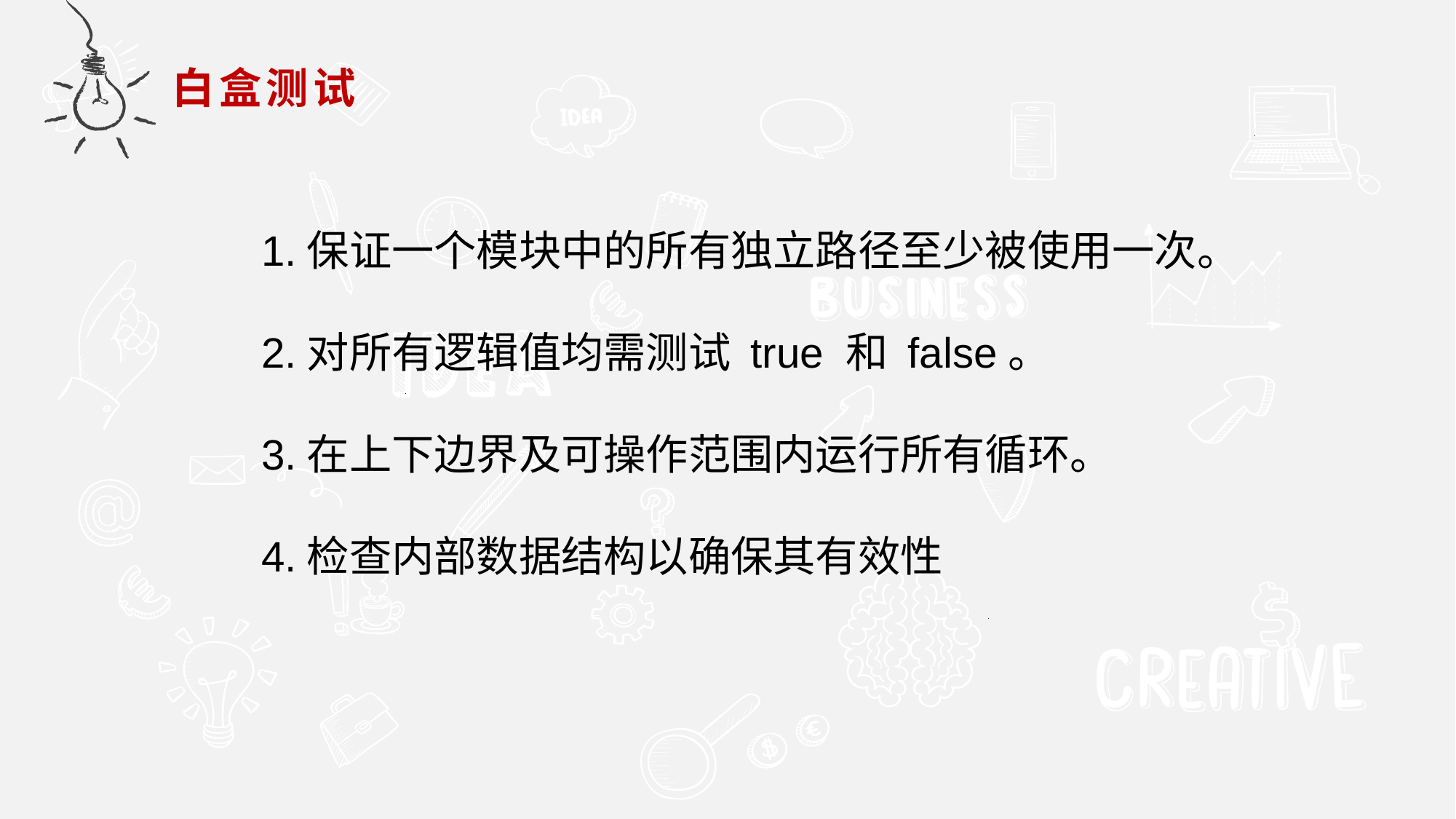

白盒测试
1.保证一个模块中的所有独立路径至少被使用一次。

2.对所有逻辑值均需测试 true 和 false。

3.在上下边界及可操作范围内运行所有循环。

4.检查内部数据结构以确保其有效性